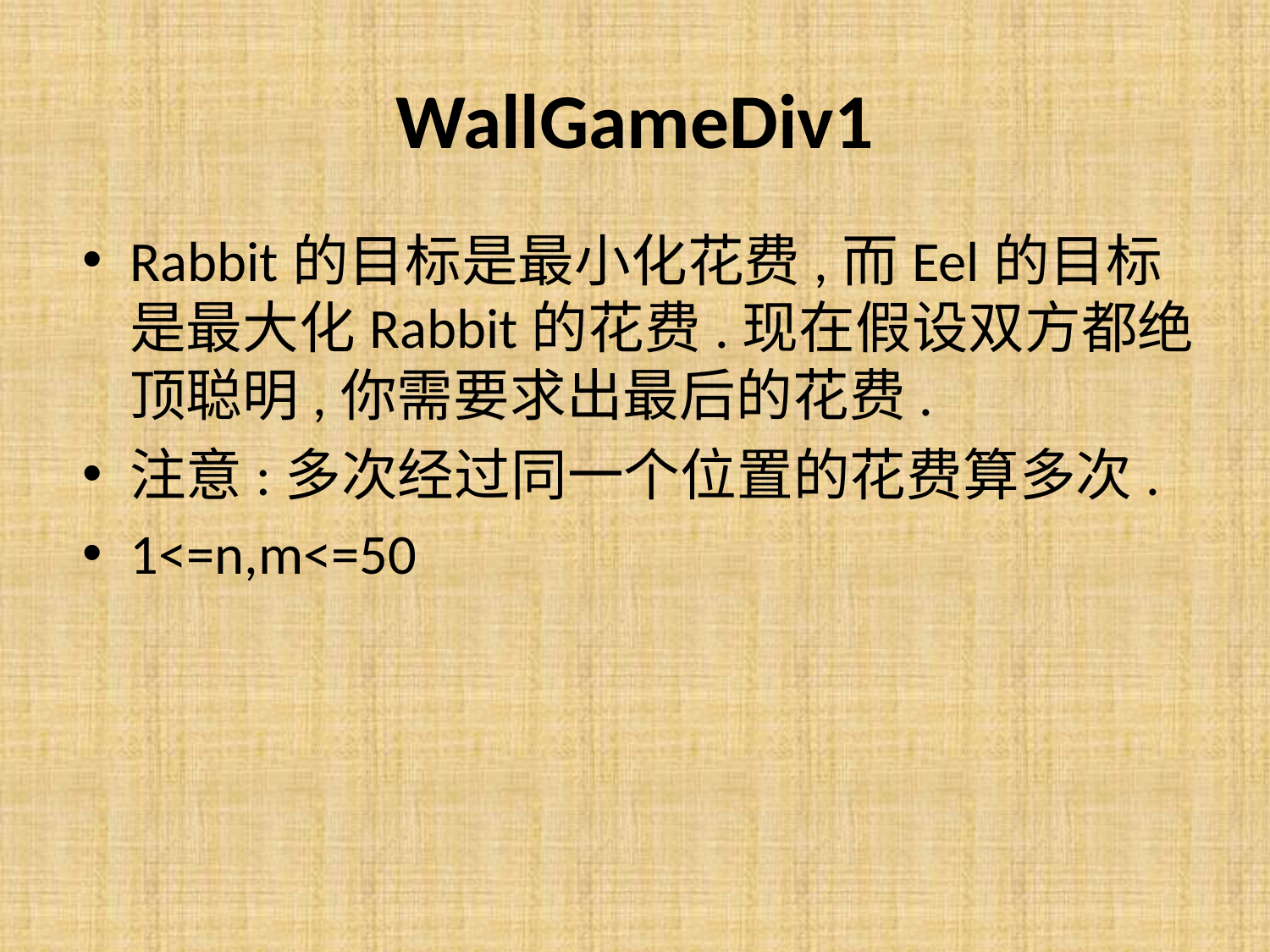

# WallGameDiv1
Rabbit的目标是最小化花费,而Eel的目标是最大化Rabbit的花费.现在假设双方都绝顶聪明,你需要求出最后的花费.
注意:多次经过同一个位置的花费算多次.
1<=n,m<=50